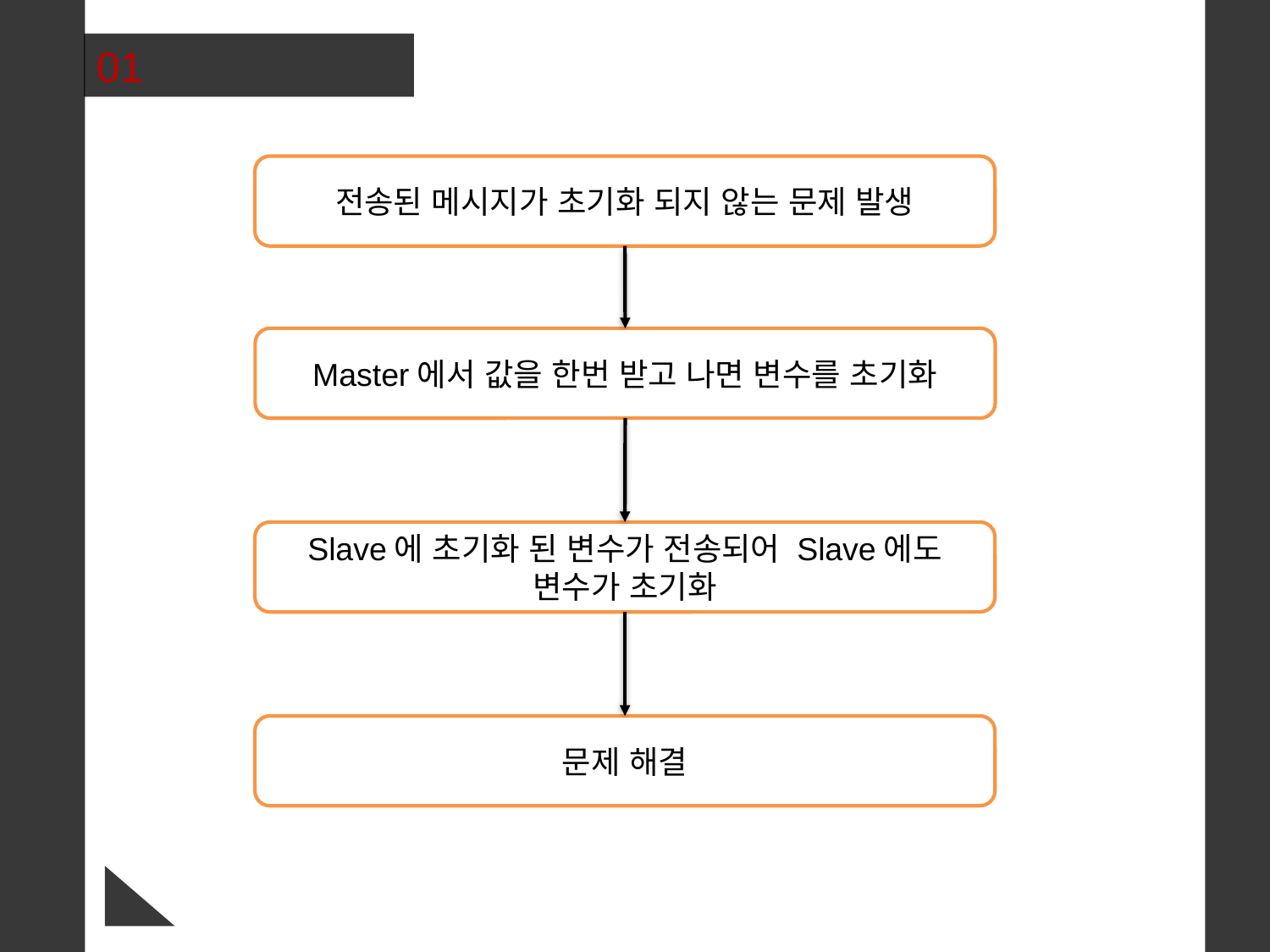

01
전송된 메시지가 초기화 되지 않는 문제 발생
Master에서 값을 한번 받고 나면 변수를 초기화
Slave에 초기화 된 변수가 전송되어 Slave에도 변수가 초기화
문제 해결